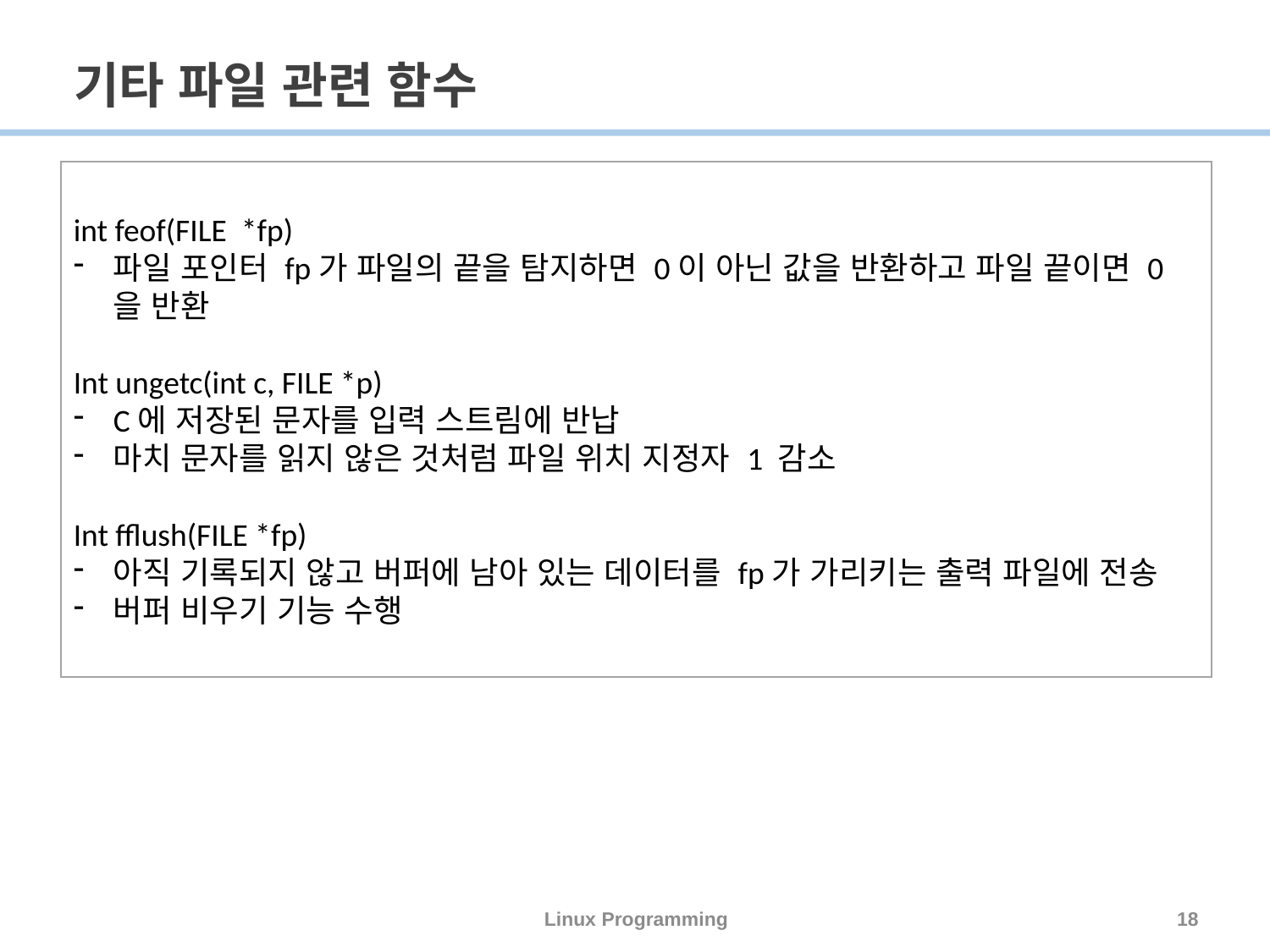

# 기타 파일 관련 함수
int feof(FILE  *fp)
파일 포인터 fp가 파일의 끝을 탐지하면 0이 아닌 값을 반환하고 파일 끝이면 0을 반환

Int ungetc(int c, FILE *p)
C에 저장된 문자를 입력 스트림에 반납
마치 문자를 읽지 않은 것처럼 파일 위치 지정자 1 감소

Int fflush(FILE *fp)
아직 기록되지 않고 버퍼에 남아 있는 데이터를 fp가 가리키는 출력 파일에 전송
버퍼 비우기 기능 수행
Linux Programming
18